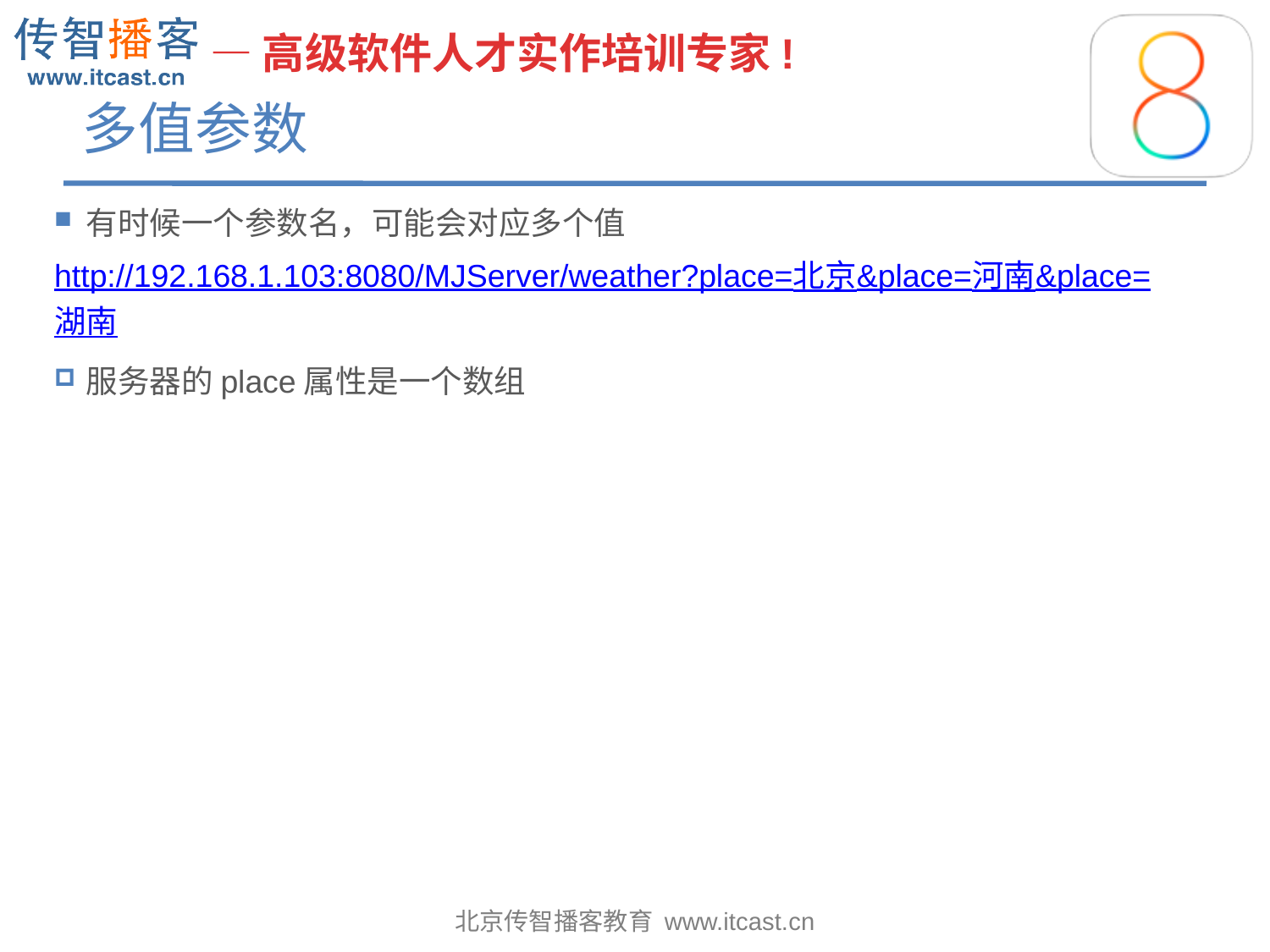

# 多值参数
有时候一个参数名，可能会对应多个值
http://192.168.1.103:8080/MJServer/weather?place=北京&place=河南&place=湖南
服务器的place属性是一个数组